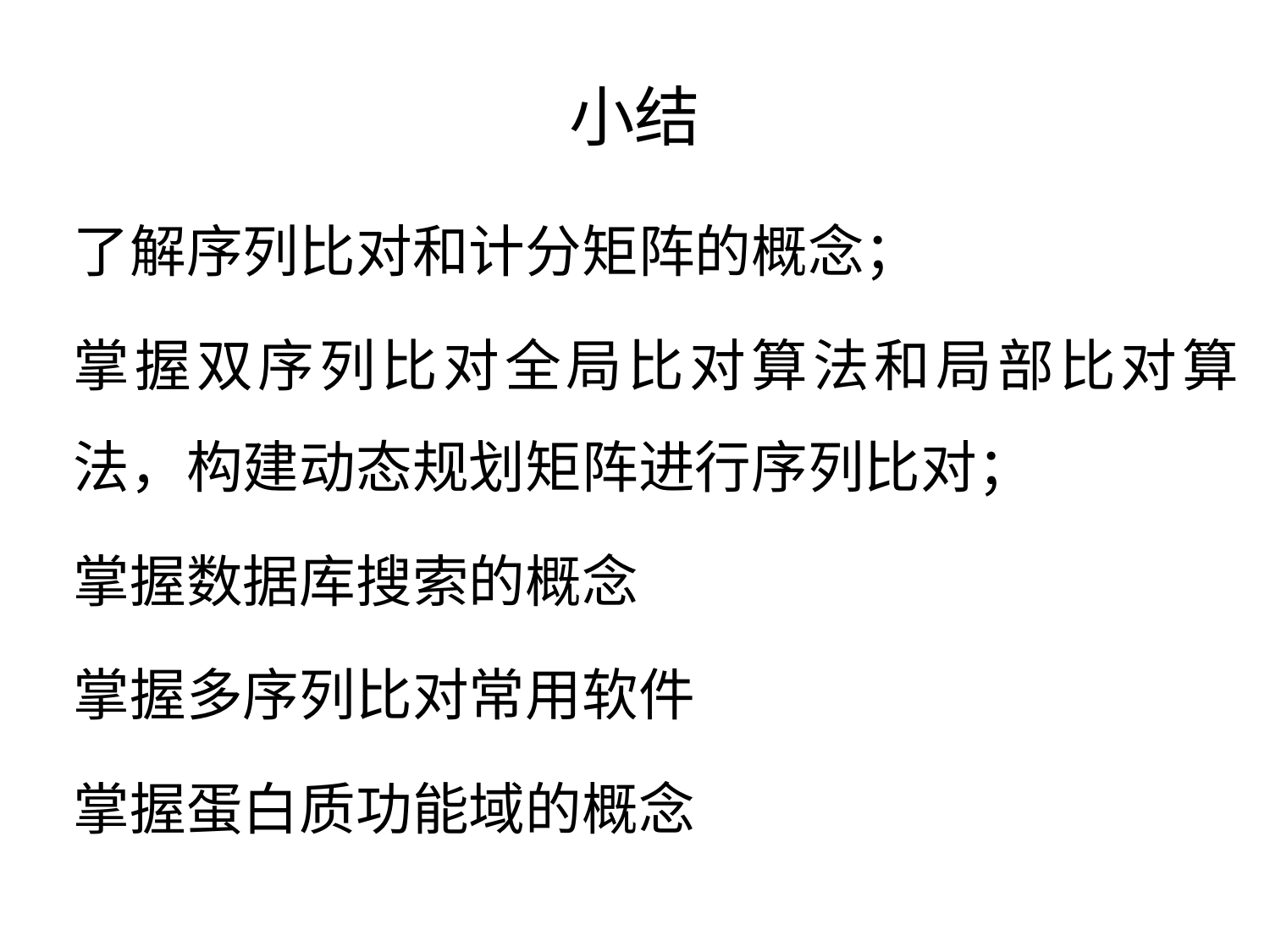

# 小结
了解序列比对和计分矩阵的概念；
掌握双序列比对全局比对算法和局部比对算法，构建动态规划矩阵进行序列比对；
掌握数据库搜索的概念
掌握多序列比对常用软件
掌握蛋白质功能域的概念

91